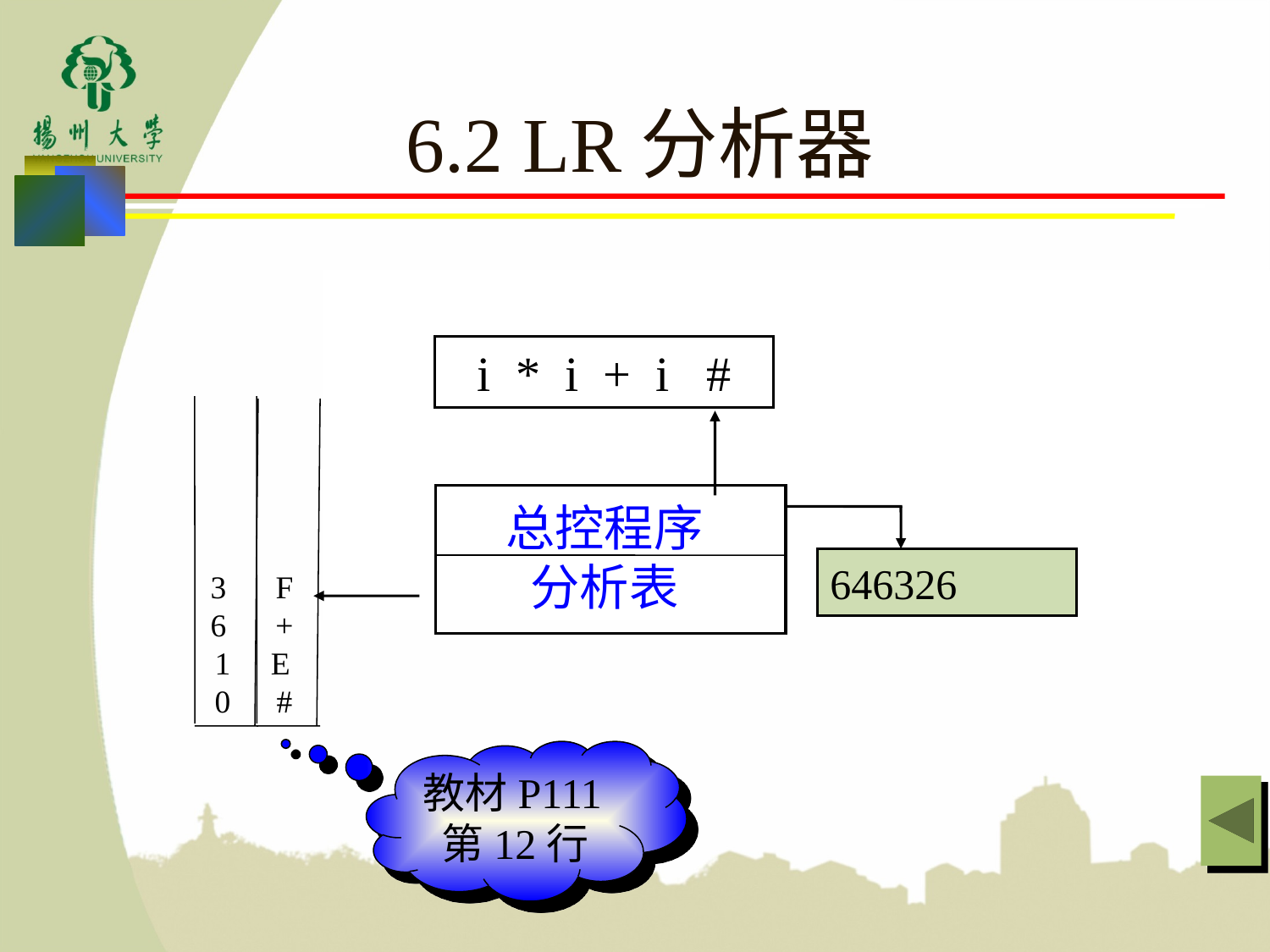

# 6.2 LR分析器
i  *  i  +  i   #

3
6
1
0

F
+
E
#

总控程序
分析表

646326

教材P111第12行

28